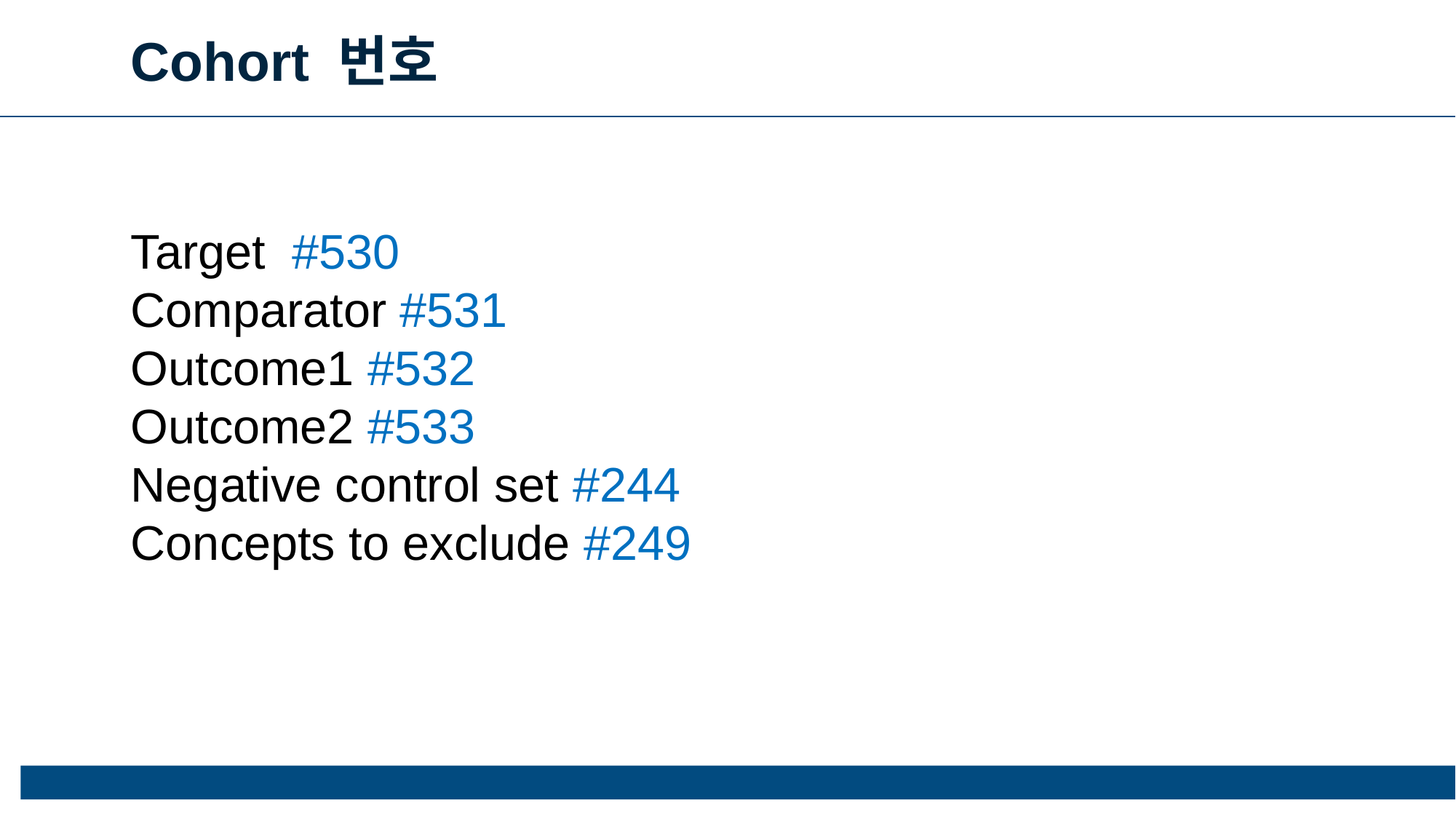

Cohort 번호
Target  #530
Comparator #531
Outcome1 #532
Outcome2 #533
Negative control set #244
Concepts to exclude #249
22